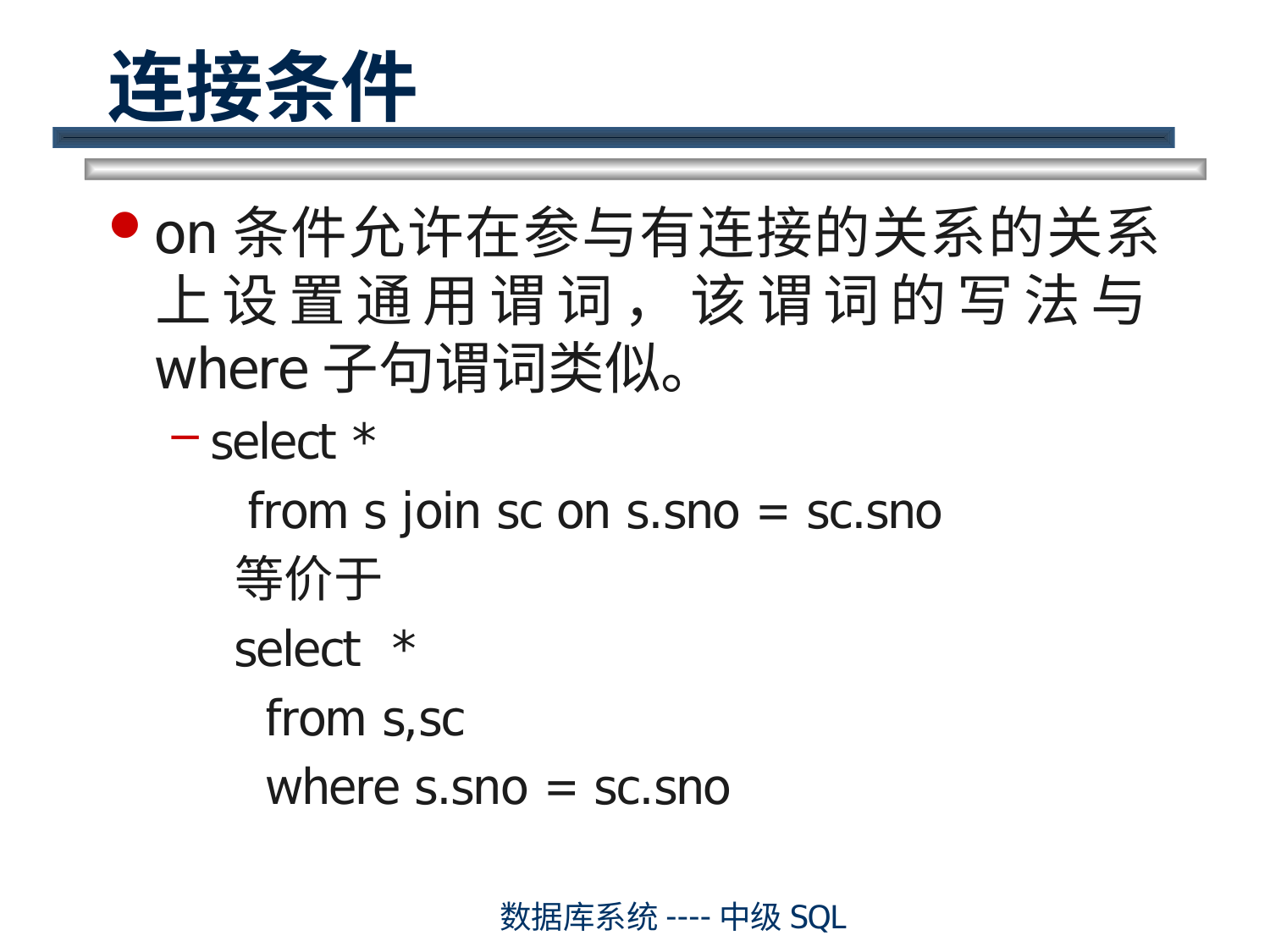

# 连接条件
on条件允许在参与有连接的关系的关系上设置通用谓词，该谓词的写法与where子句谓词类似。
select *
 from s join sc on s.sno = sc.sno
等价于
select  *
  from s,sc
  where s.sno = sc.sno

数据库系统----中级SQL